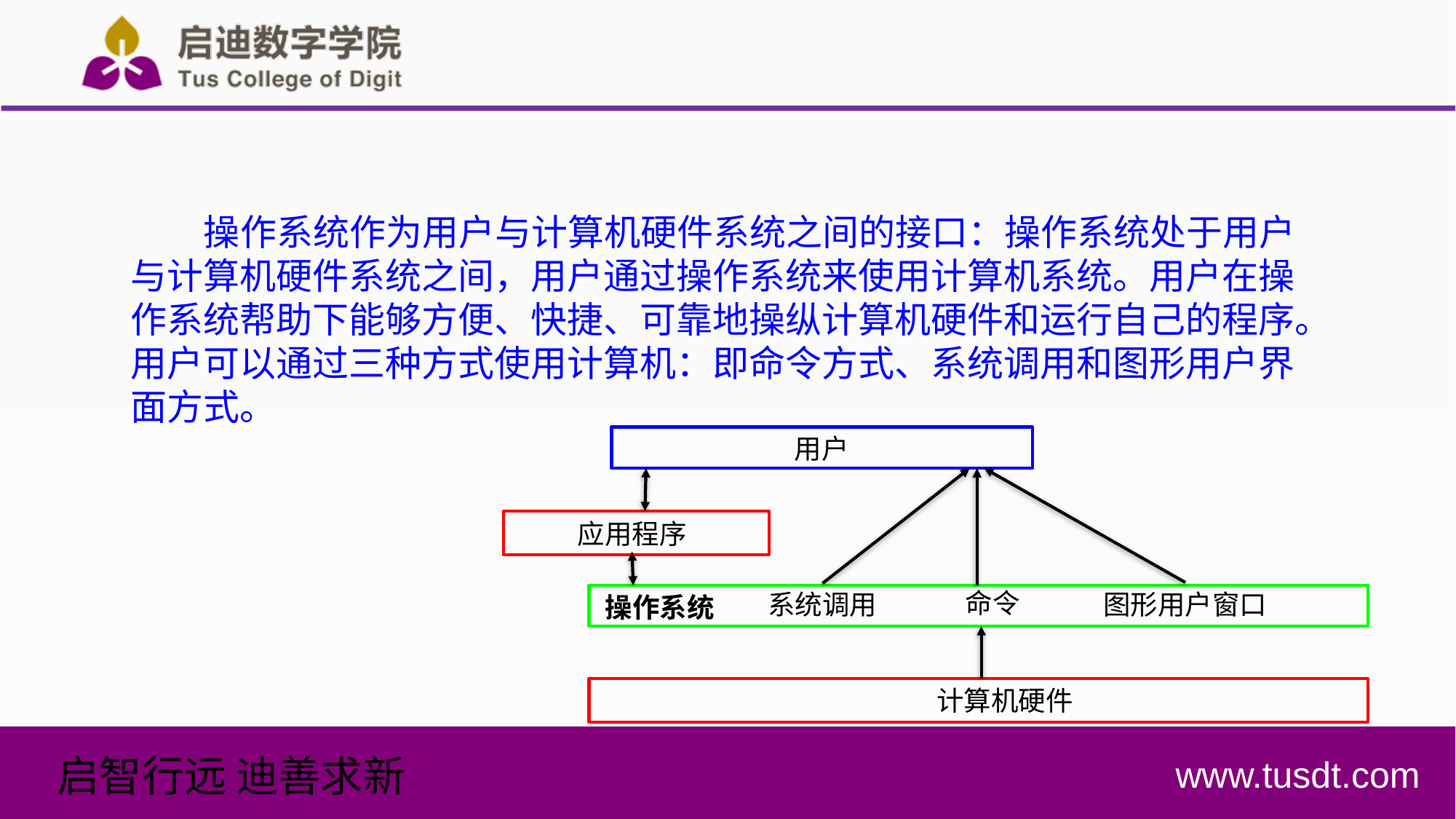

操作系统作为用户与计算机硬件系统之间的接口：操作系统处于用户与计算机硬件系统之间，用户通过操作系统来使用计算机系统。用户在操作系统帮助下能够方便、快捷、可靠地操纵计算机硬件和运行自己的程序。用户可以通过三种方式使用计算机：即命令方式、系统调用和图形用户界面方式。
用户

应用程序
命令
系统调用
图形用户窗口
操作系统

计算机硬件